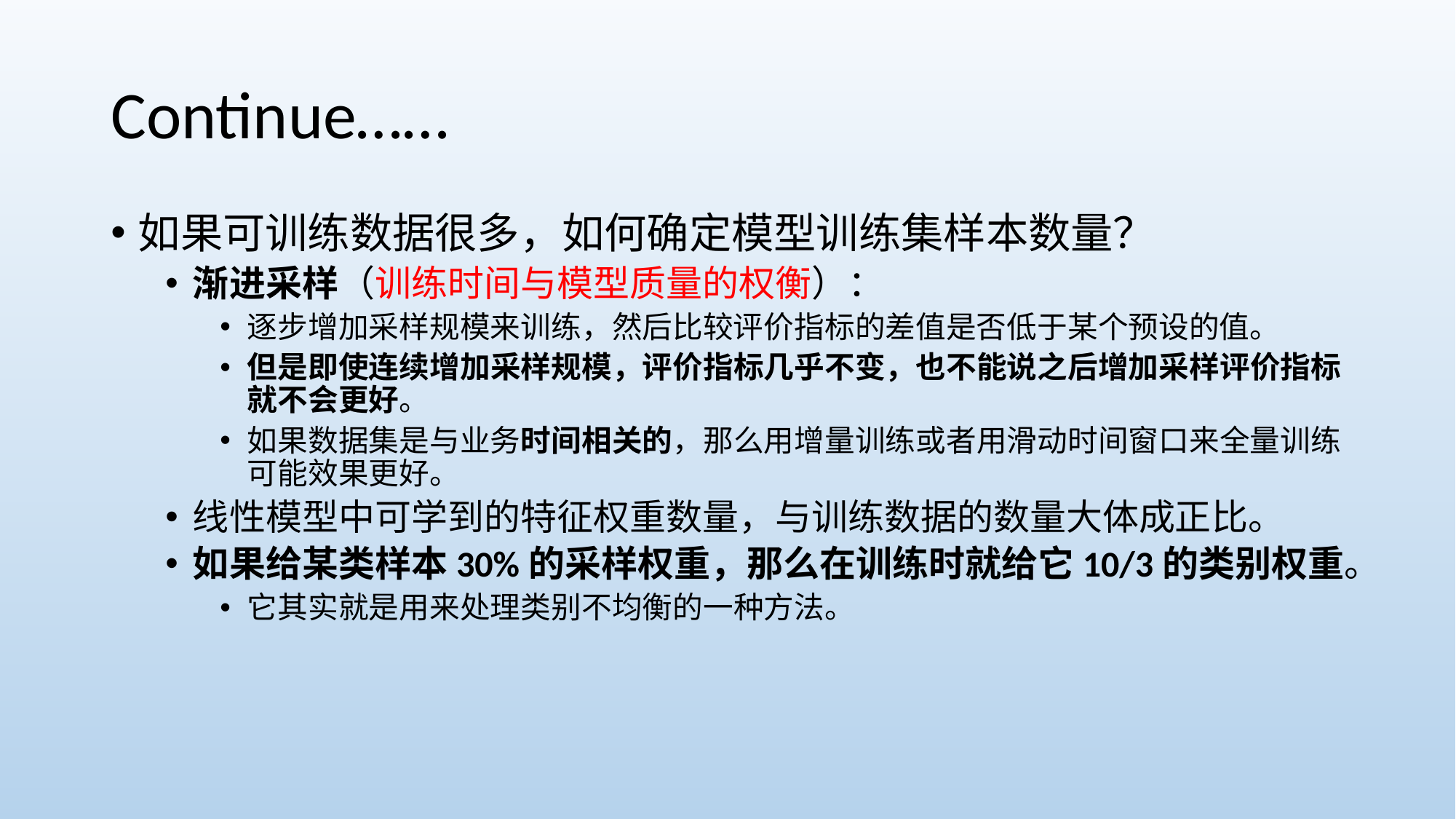

# Continue……
如果可训练数据很多，如何确定模型训练集样本数量？
渐进采样（训练时间与模型质量的权衡）：
逐步增加采样规模来训练，然后比较评价指标的差值是否低于某个预设的值。
但是即使连续增加采样规模，评价指标几乎不变，也不能说之后增加采样评价指标就不会更好。
如果数据集是与业务时间相关的，那么用增量训练或者用滑动时间窗口来全量训练可能效果更好。
线性模型中可学到的特征权重数量，与训练数据的数量大体成正比。
如果给某类样本30%的采样权重，那么在训练时就给它10/3的类别权重。
它其实就是用来处理类别不均衡的一种方法。